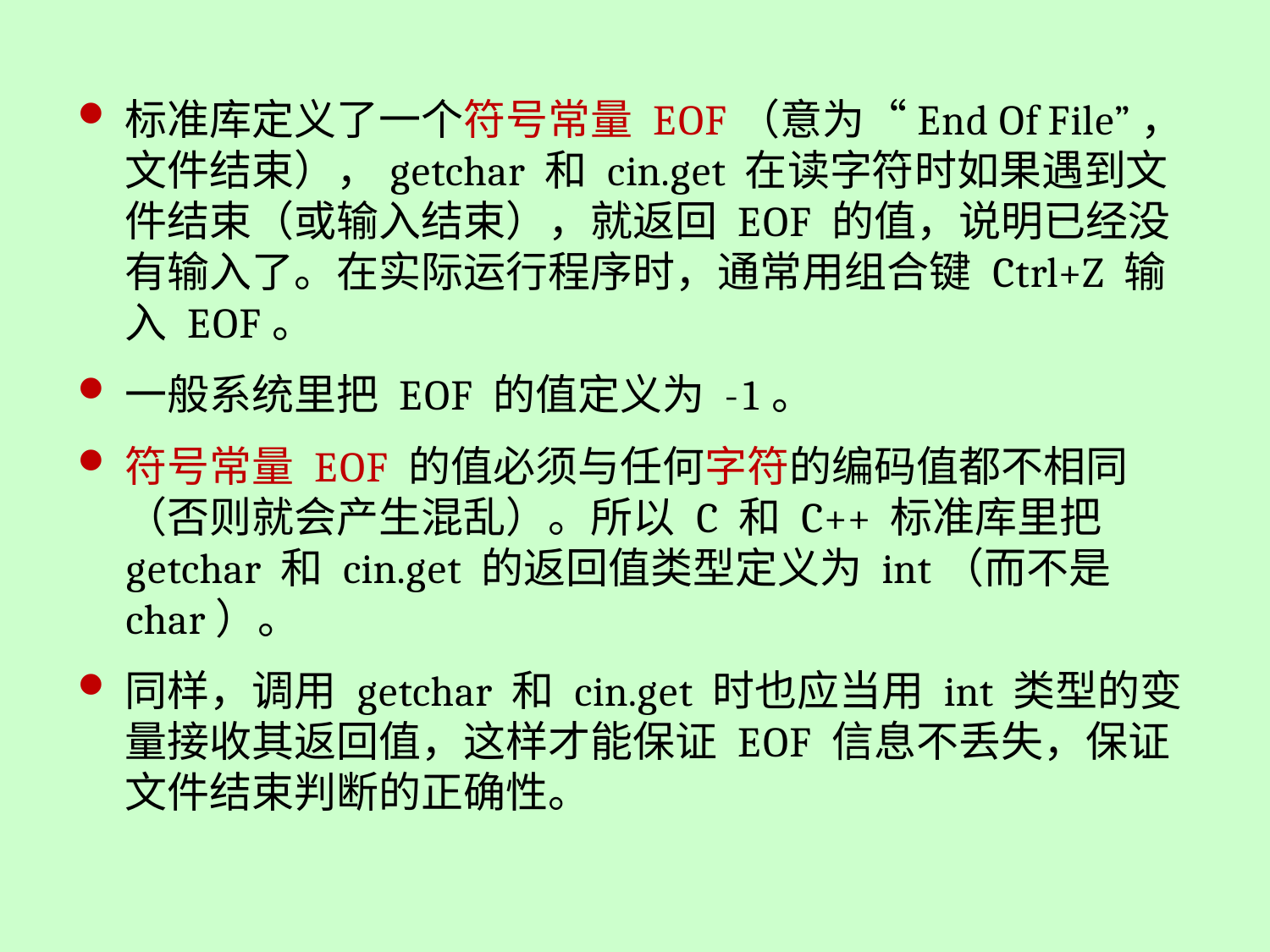

标准库定义了一个符号常量 EOF（意为“End Of File”，文件结束），getchar 和 cin.get 在读字符时如果遇到文件结束（或输入结束），就返回 EOF 的值，说明已经没有输入了。在实际运行程序时，通常用组合键 Ctrl+Z 输入 EOF。
一般系统里把 EOF 的值定义为 -1。
符号常量 EOF 的值必须与任何字符的编码值都不相同（否则就会产生混乱）。所以 C 和 C++ 标准库里把 getchar 和 cin.get 的返回值类型定义为 int（而不是char）。
同样，调用 getchar 和 cin.get 时也应当用 int 类型的变量接收其返回值，这样才能保证 EOF 信息不丢失，保证文件结束判断的正确性。
83